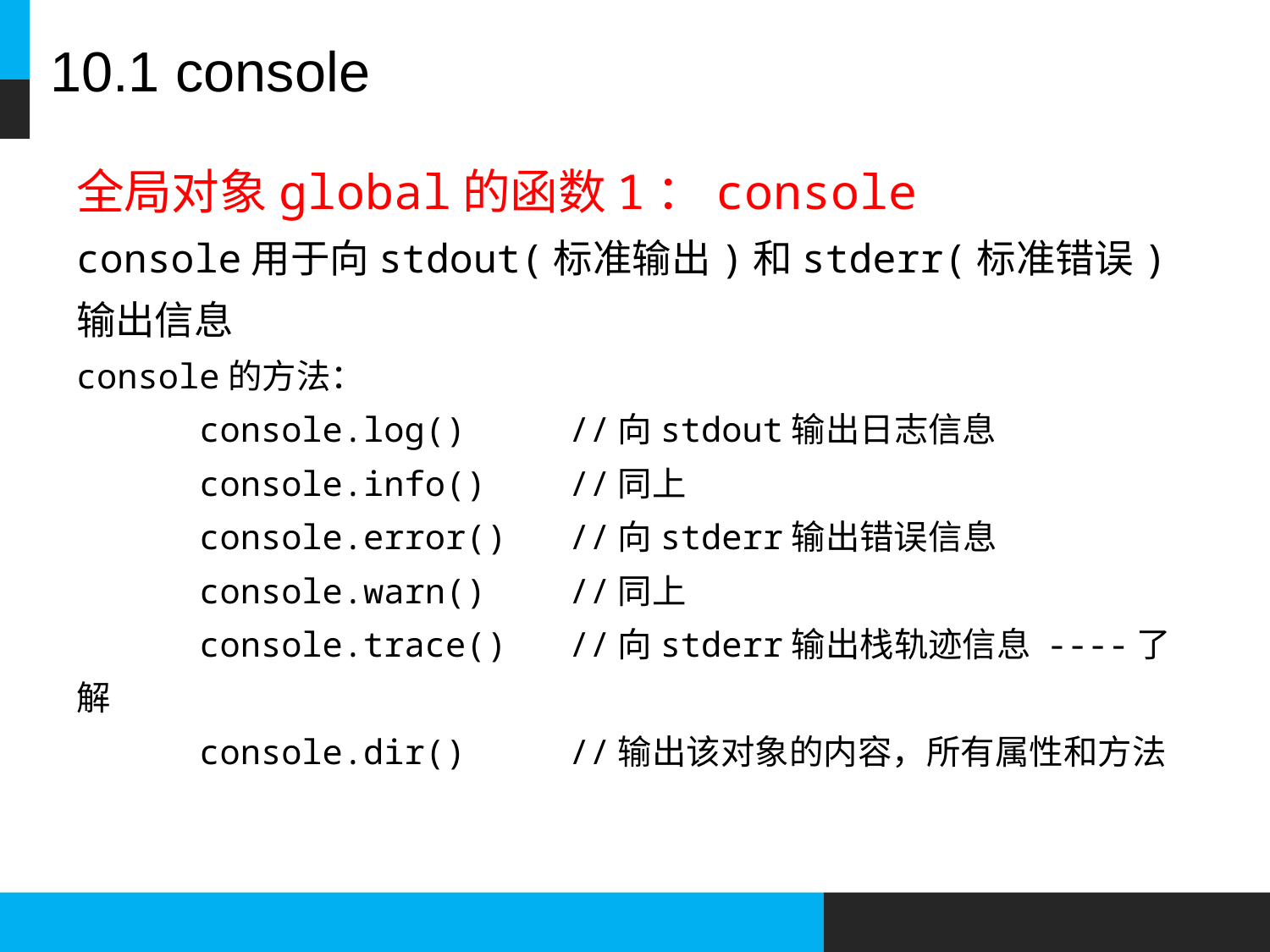

# 10.1 console
全局对象global的函数1：console
console用于向stdout(标准输出)和stderr(标准错误)输出信息
console的方法：
	console.log()		//向stdout输出日志信息
	console.info()		//同上
	console.error()	//向stderr输出错误信息
	console.warn()		//同上
	console.trace() 	//向stderr输出栈轨迹信息 ----了解
	console.dir()		//输出该对象的内容，所有属性和方法